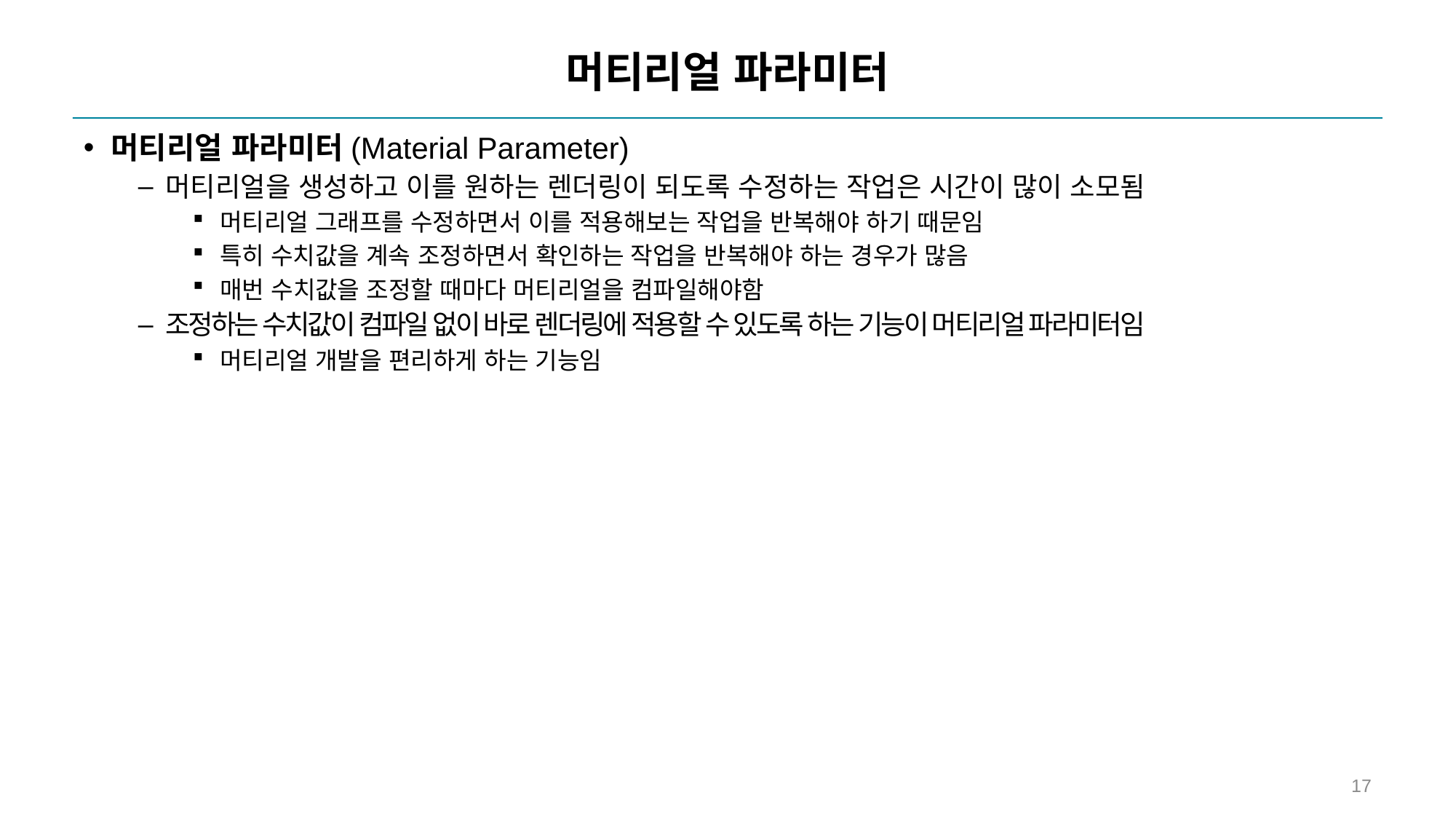

# 머티리얼 파라미터
머티리얼 파라미터(Material Parameter)
머티리얼을 생성하고 이를 원하는 렌더링이 되도록 수정하는 작업은 시간이 많이 소모됨
머티리얼 그래프를 수정하면서 이를 적용해보는 작업을 반복해야 하기 때문임
특히 수치값을 계속 조정하면서 확인하는 작업을 반복해야 하는 경우가 많음
매번 수치값을 조정할 때마다 머티리얼을 컴파일해야함
조정하는 수치값이 컴파일 없이 바로 렌더링에 적용할 수 있도록 하는 기능이 머티리얼 파라미터임
머티리얼 개발을 편리하게 하는 기능임

17